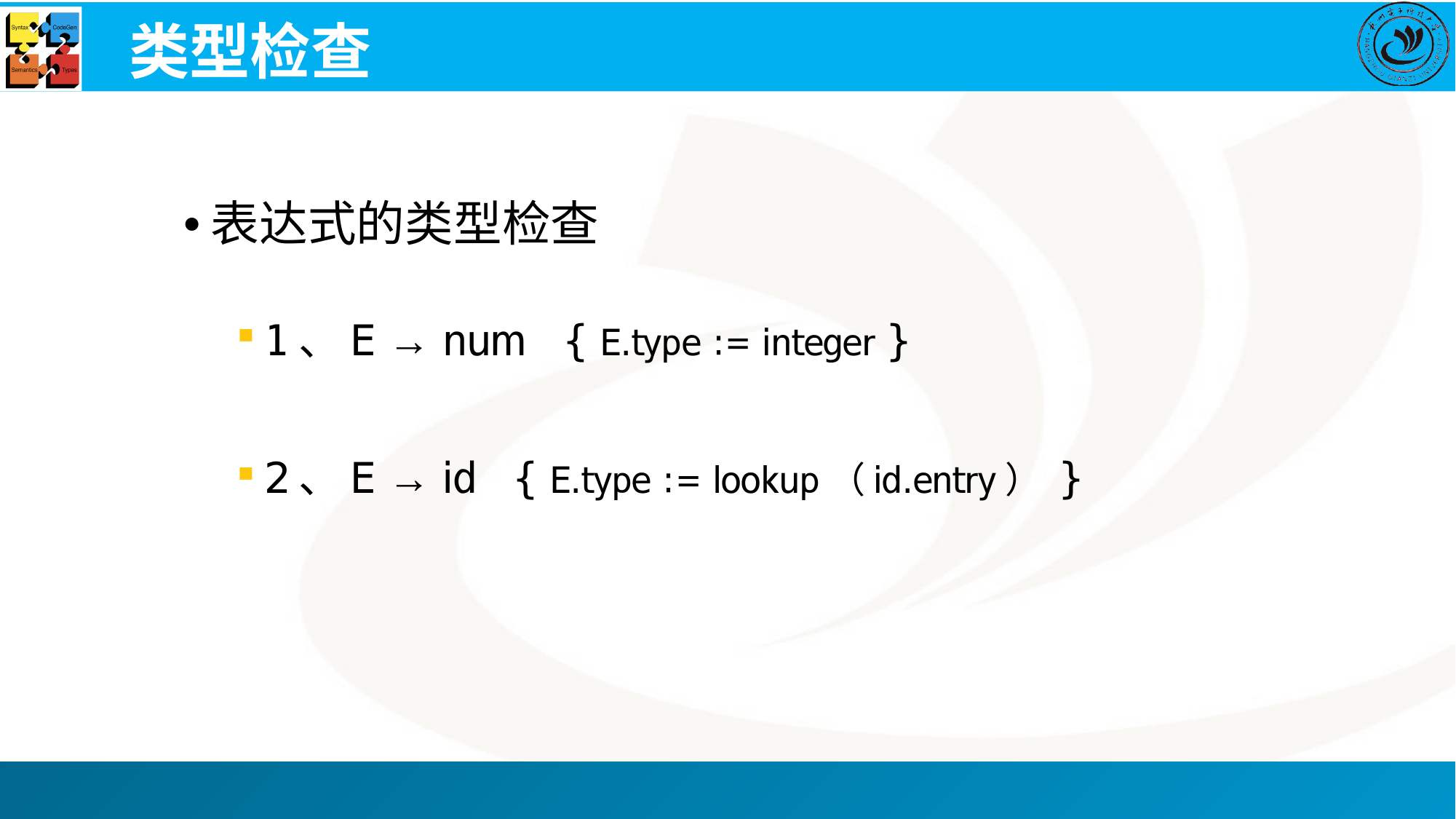

# 类型检查
表达式的类型检查
1、E → num   { E.type := integer }
2、E → id   { E.type := lookup（id.entry） }
4